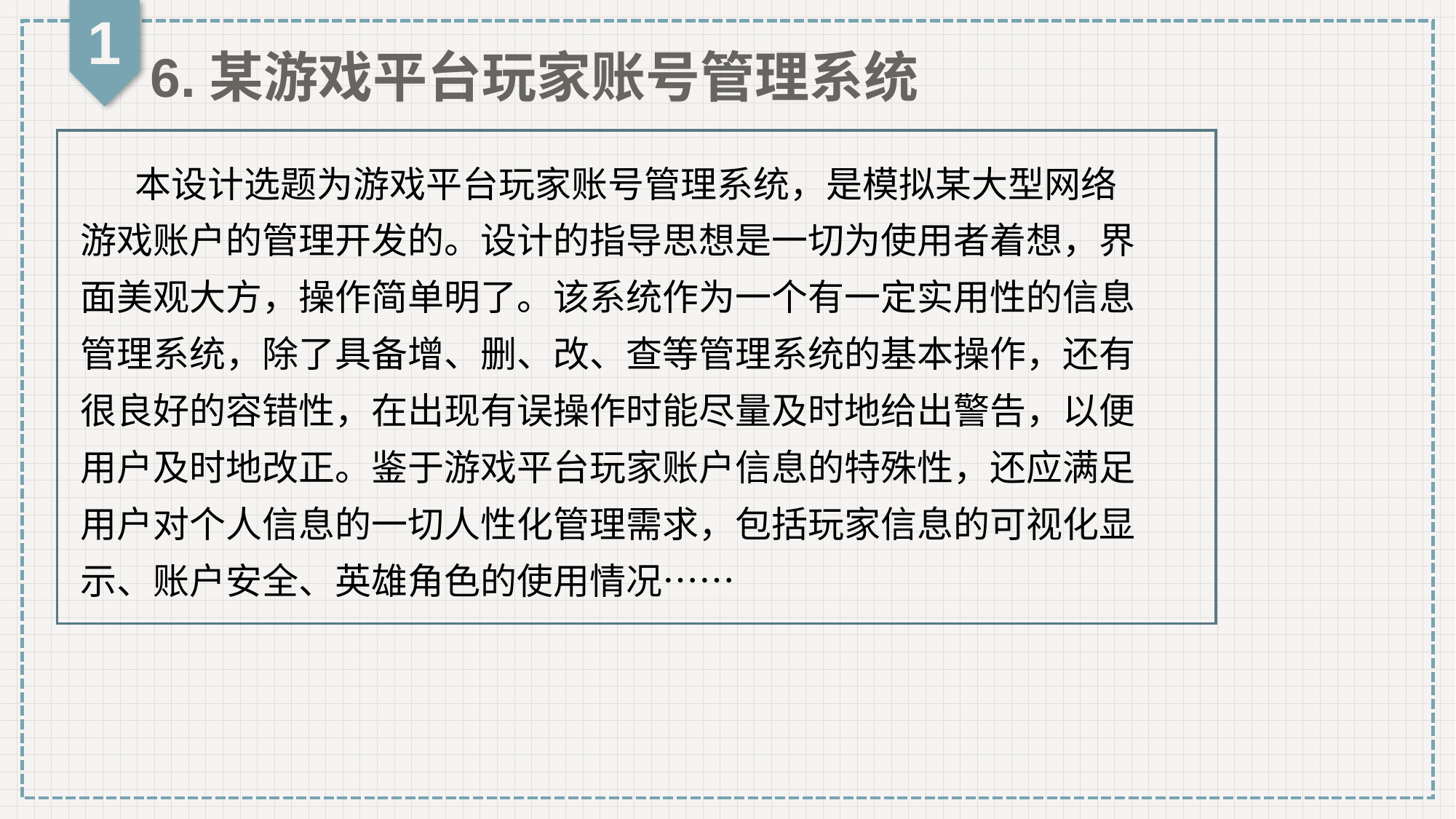

1
6.某游戏平台玩家账号管理系统

本设计选题为游戏平台玩家账号管理系统，是模拟某大型网络游戏账户的管理开发的。设计的指导思想是一切为使用者着想，界面美观大方，操作简单明了。该系统作为一个有一定实用性的信息管理系统，除了具备增、删、改、查等管理系统的基本操作，还有很良好的容错性，在出现有误操作时能尽量及时地给出警告，以便用户及时地改正。鉴于游戏平台玩家账户信息的特殊性，还应满足用户对个人信息的一切人性化管理需求，包括玩家信息的可视化显示、账户安全、英雄角色的使用情况……